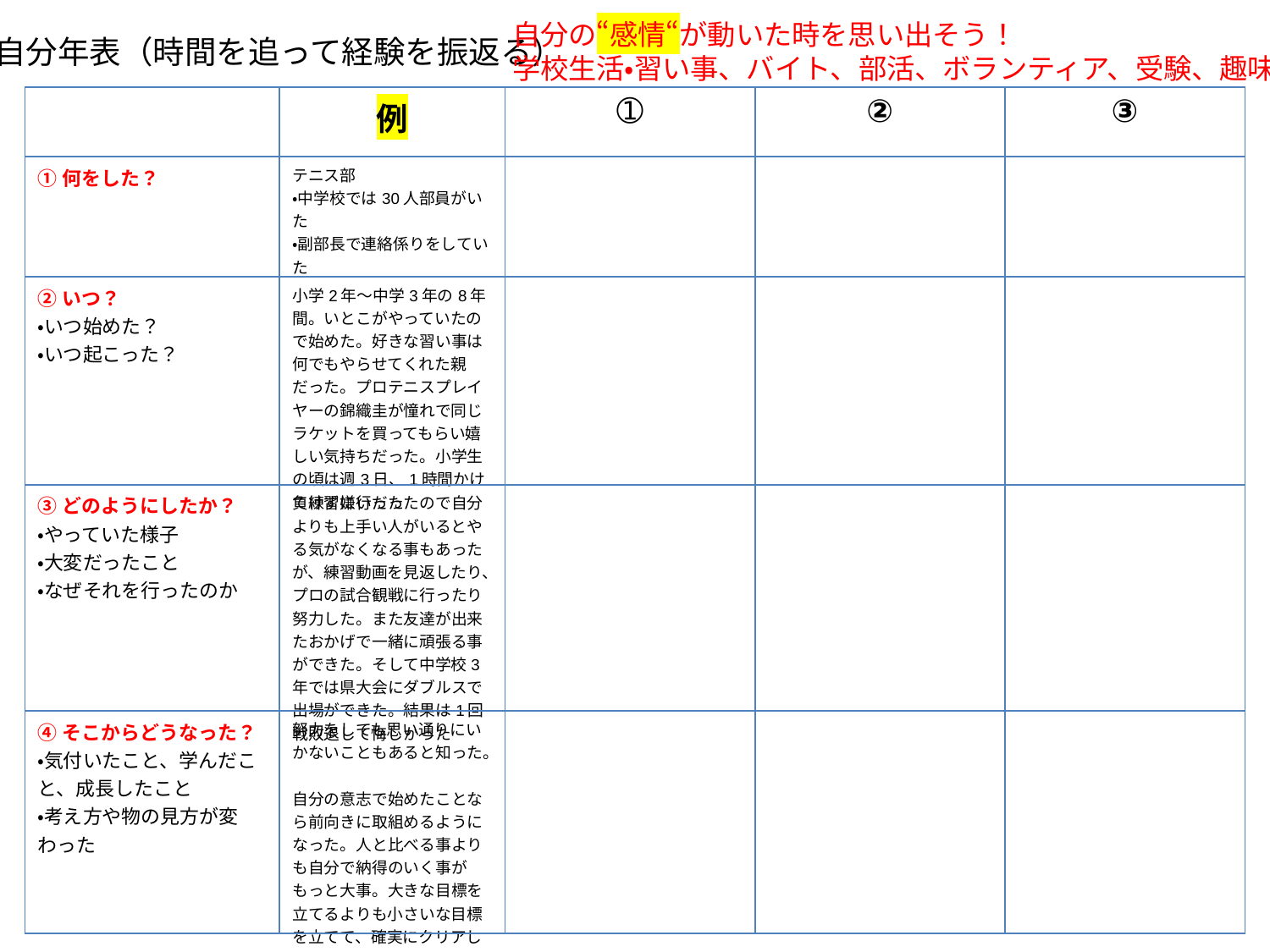

自分の“感情“が動いた時を思い出そう！
学校生活・習い事、バイト、部活、ボランティア、受験、趣味等
自分年表（時間を追って経験を振返る）
|  | 例 | ➀ | ② | ③ |
| --- | --- | --- | --- | --- |
| ➀何をした？ | テニス部 ・中学校では30人部員がいた ・副部長で連絡係りをしていた |  |  |  |
| ②いつ？ ・いつ始めた？ ・いつ起こった？ | 小学2年～中学3年の8年間。いとこがやっていたので始めた。好きな習い事は何でもやらせてくれた親だった。プロテニスプレイヤーの錦織圭が憧れで同じラケットを買ってもらい嬉しい気持ちだった。小学生の頃は週3日、1時間かけて練習に行った |  |  |  |
| ③どのようにしたか？ ・やっていた様子 ・大変だったこと ・なぜそれを行ったのか | 負けず嫌いだったので自分よりも上手い人がいるとやる気がなくなる事もあったが、練習動画を見返したり、プロの試合観戦に行ったり努力した。また友達が出来たおかげで一緒に頑張る事ができた。そして中学校3年では県大会にダブルスで出場ができた。結果は1回戦敗退して悔しかった |  |  |  |
| ④そこからどうなった？ ・気付いたこと、学んだこと、成長したこと ・考え方や物の見方が変わった | 努力をしても思い通りにいかないこともあると知った。 自分の意志で始めたことなら前向きに取組めるようになった。人と比べる事よりも自分で納得のいく事がもっと大事。大きな目標を立てるよりも小さいな目標を立てて、確実にクリアしていく事得意だと気付いた |  |  |  |